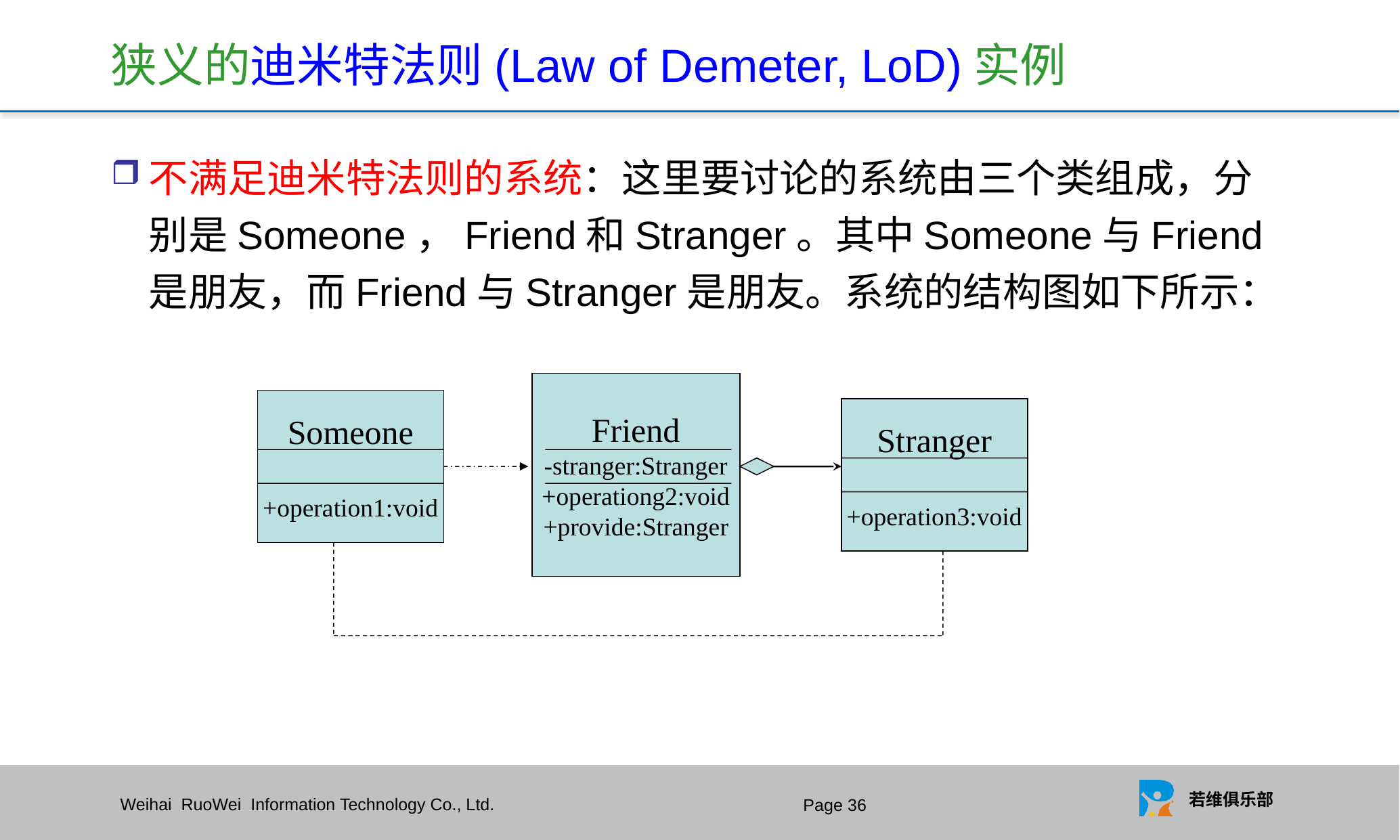

# 狭义的迪米特法则(Law of Demeter, LoD)实例
不满足迪米特法则的系统：这里要讨论的系统由三个类组成，分别是Someone，Friend和Stranger。其中Someone与Friend是朋友，而Friend与Stranger是朋友。系统的结构图如下所示：
Friend
-stranger:Stranger
+operationg2:void
+provide:Stranger
Someone

+operation1:void
Stranger

+operation3:void

Page 36